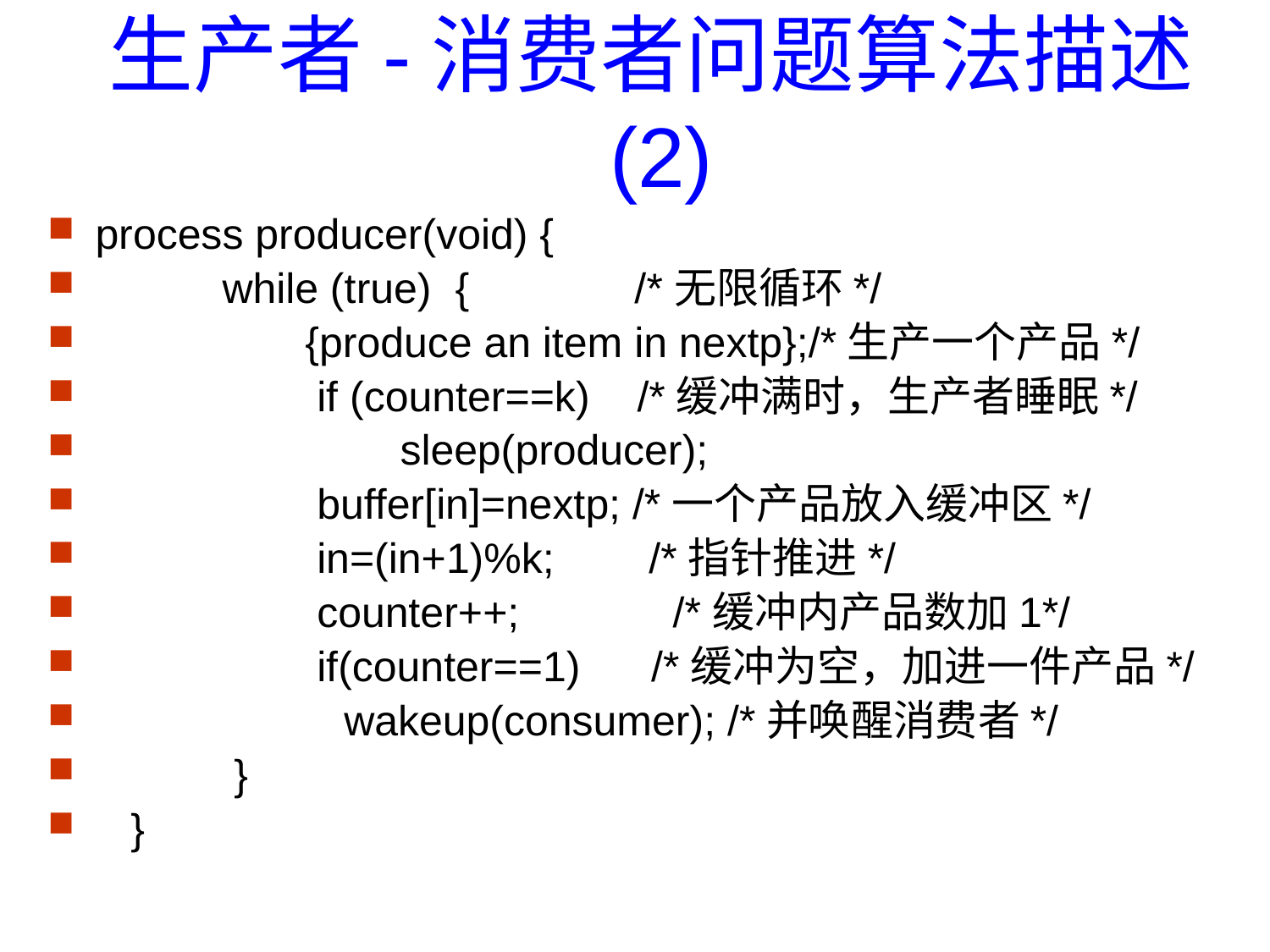

生产者-消费者问题算法描述(2)
process producer(void) {
	while (true)  {              /*无限循环*/
	       {produce an item in nextp};/*生产一个产品*/
	        if (counter==k)    /*缓冲满时，生产者睡眠*/
	               sleep(producer);
	        buffer[in]=nextp; /*一个产品放入缓冲区*/
	        in=(in+1)%k;        /*指针推进*/
	        counter++;             /*缓冲内产品数加1*/
	        if(counter==1)      /*缓冲为空，加进一件产品*/
                     wakeup(consumer); /*并唤醒消费者*/
	 }
   }